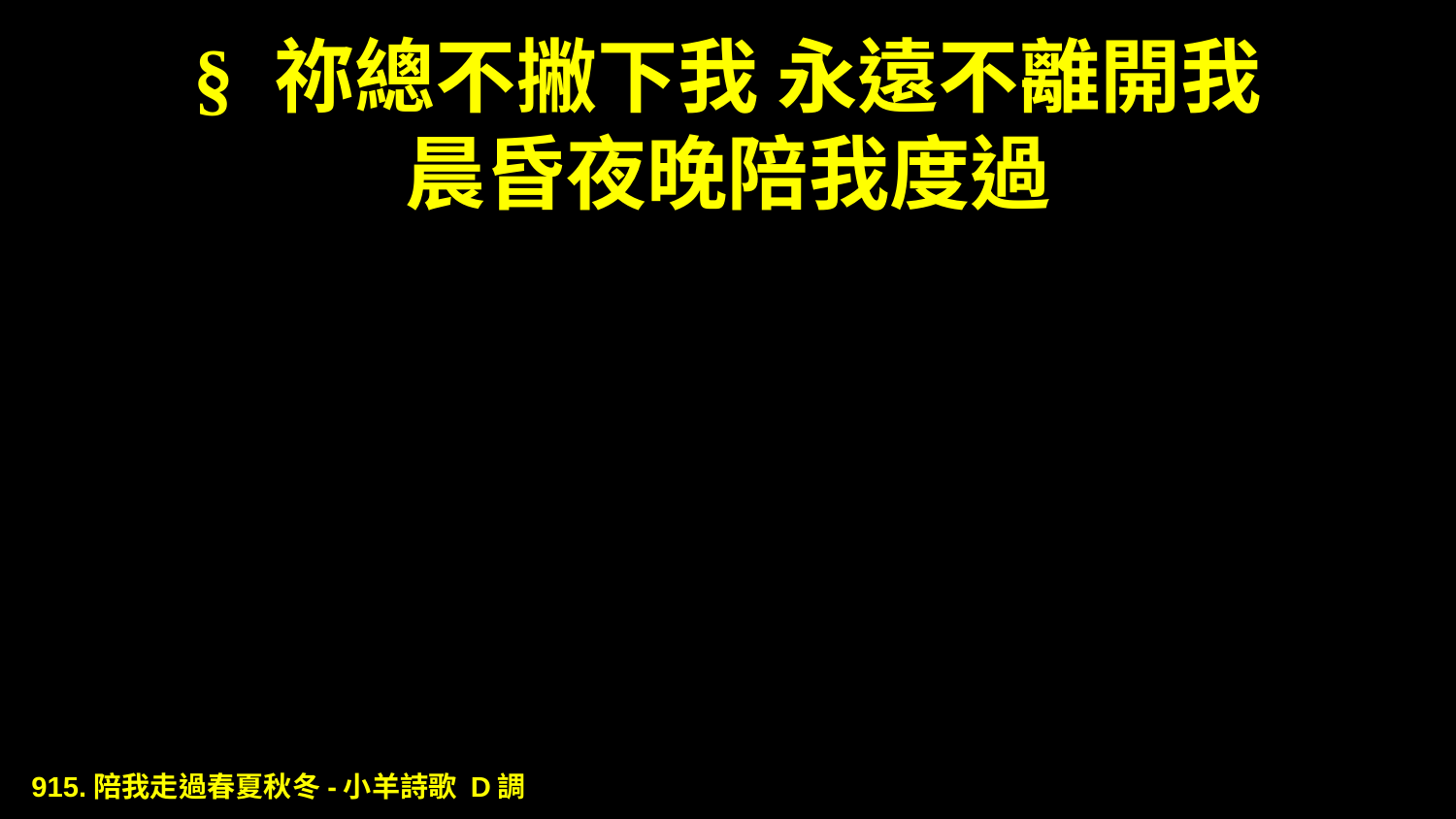

# § 祢總不撇下我 永遠不離開我 晨昏夜晚陪我度過
915.陪我走過春夏秋冬-小羊詩歌 D調